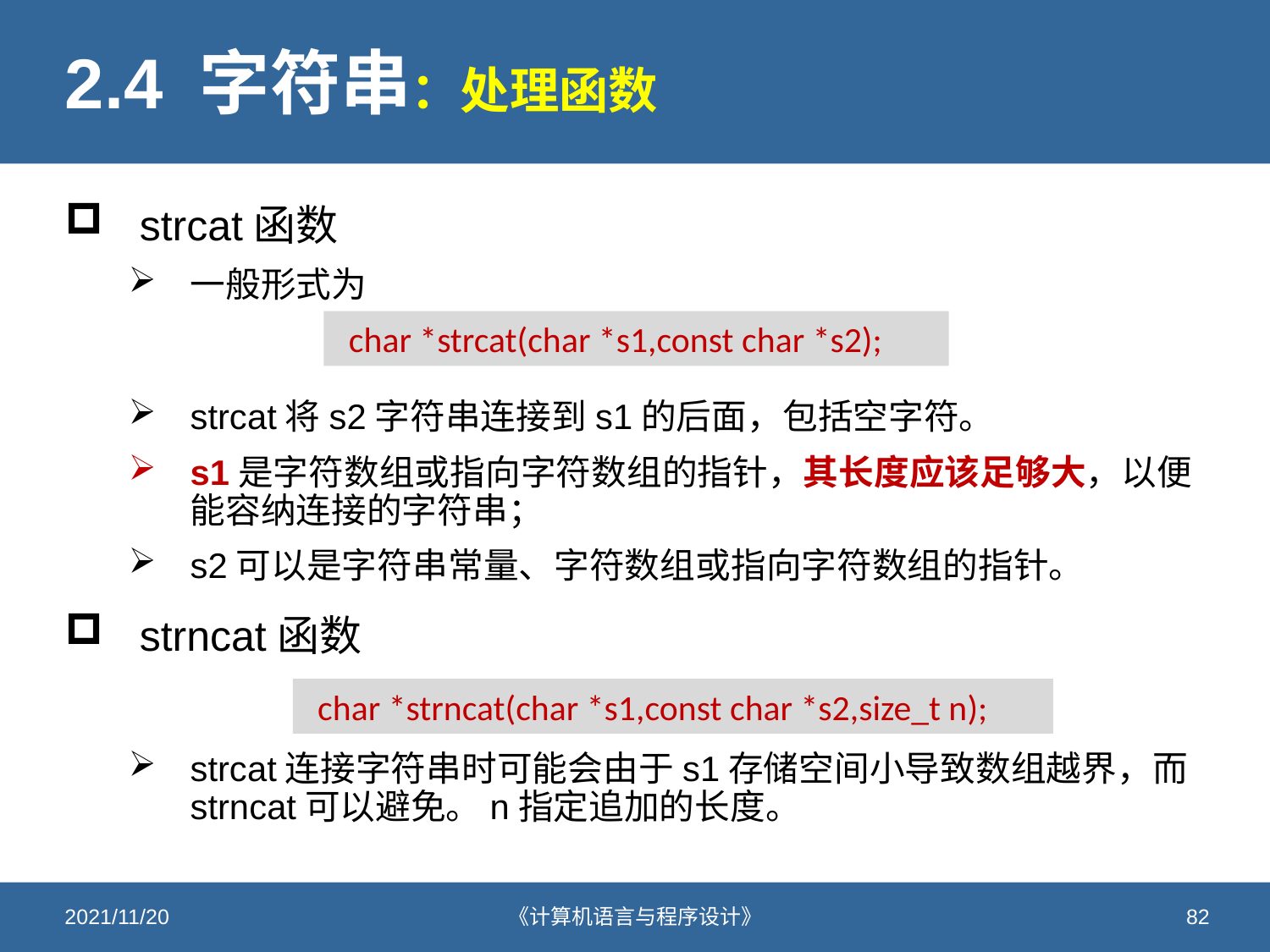

# 2.4 字符串：处理函数
strcat函数
一般形式为
strcat将s2字符串连接到s1的后面，包括空字符。
s1是字符数组或指向字符数组的指针，其长度应该足够大，以便能容纳连接的字符串；
s2可以是字符串常量、字符数组或指向字符数组的指针。
strncat函数

strcat连接字符串时可能会由于s1存储空间小导致数组越界，而strncat可以避免。n指定追加的长度。

char *strcat(char *s1,const char *s2);
char *strncat(char *s1,const char *s2,size_t n);
2021/11/20
《计算机语言与程序设计》
82